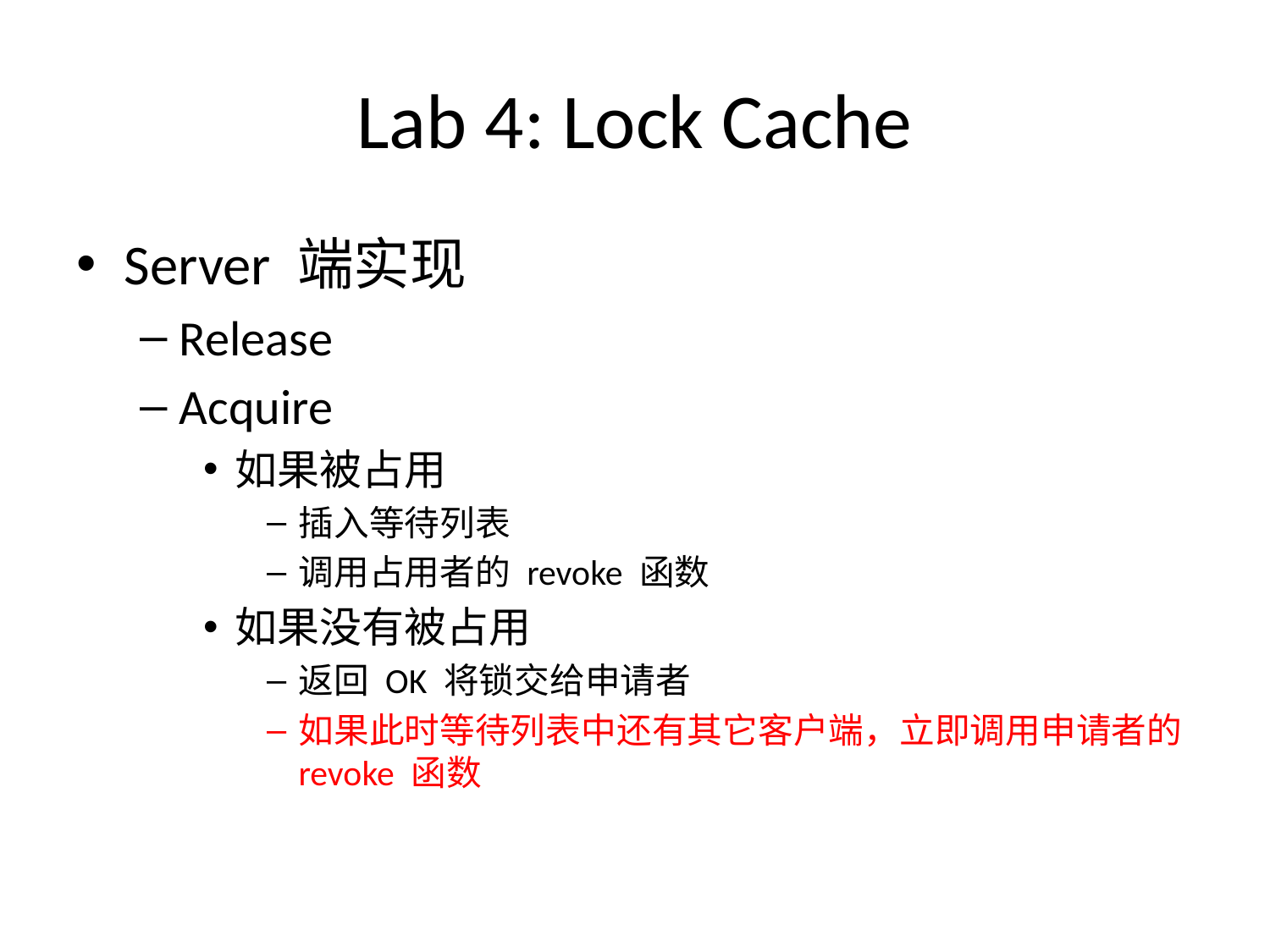

# Lab 4: Lock Cache
Server 端实现
Release
Acquire
如果被占用
插入等待列表
调用占用者的 revoke 函数
如果没有被占用
返回 OK 将锁交给申请者
如果此时等待列表中还有其它客户端，立即调用申请者的 revoke 函数